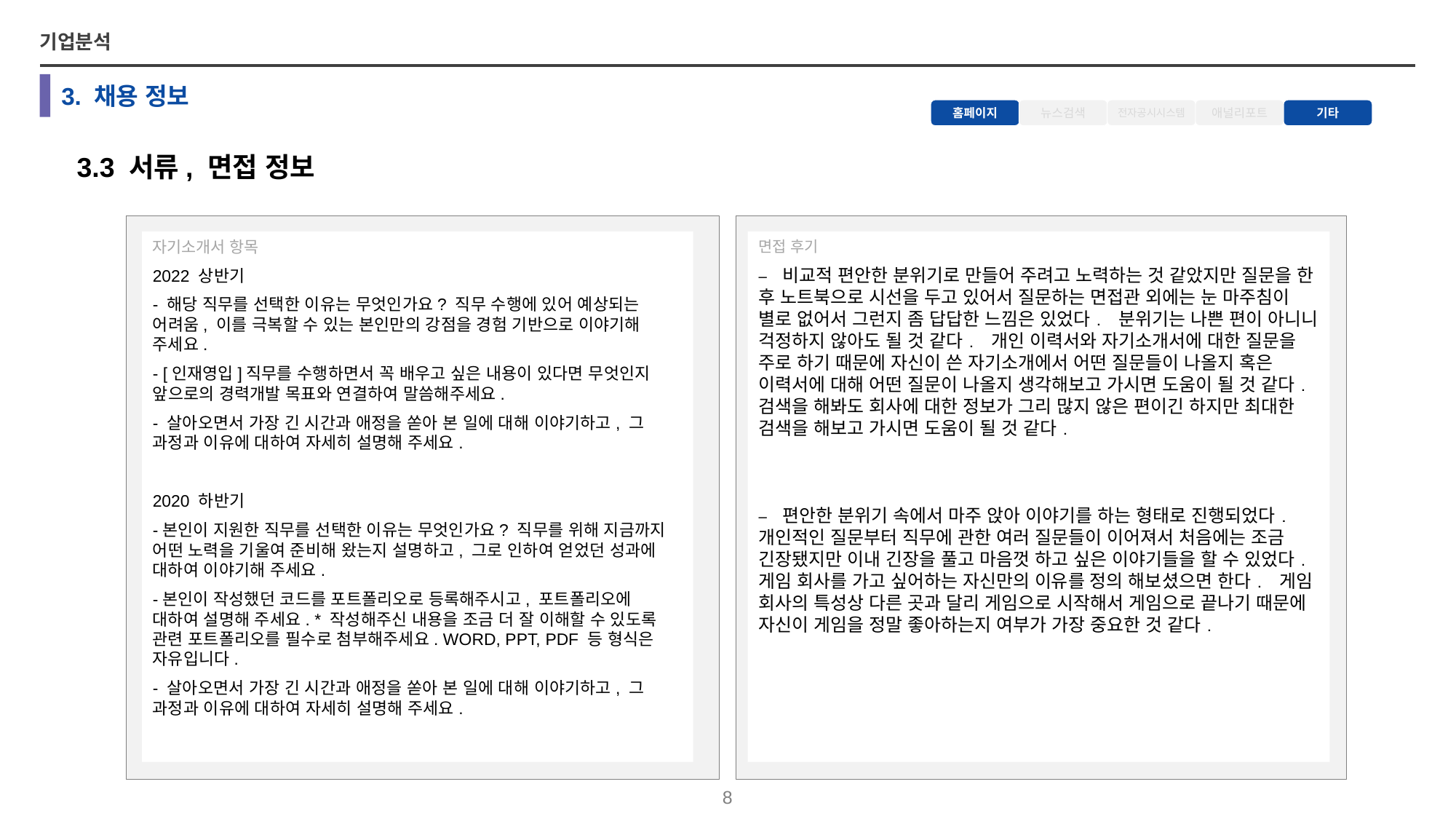

기업분석
# 3. 채용 정보
홈페이지
뉴스검색
전자공시시스템
애널리포트
기타
3.3 서류, 면접 정보

자기소개서 항목
2022 상반기
- 해당 직무를 선택한 이유는 무엇인가요? 직무 수행에 있어 예상되는 어려움, 이를 극복할 수 있는 본인만의 강점을 경험 기반으로 이야기해 주세요.
- [인재영입]직무를 수행하면서 꼭 배우고 싶은 내용이 있다면 무엇인지 앞으로의 경력개발 목표와 연결하여 말씀해주세요.
- 살아오면서 가장 긴 시간과 애정을 쏟아 본 일에 대해 이야기하고, 그 과정과 이유에 대하여 자세히 설명해 주세요.

2020 하반기
-본인이 지원한 직무를 선택한 이유는 무엇인가요? 직무를 위해 지금까지 어떤 노력을 기울여 준비해 왔는지 설명하고, 그로 인하여 얻었던 성과에 대하여 이야기해 주세요.
-본인이 작성했던 코드를 포트폴리오로 등록해주시고, 포트폴리오에 대하여 설명해 주세요. * 작성해주신 내용을 조금 더 잘 이해할 수 있도록 관련 포트폴리오를 필수로 첨부해주세요. WORD, PPT, PDF 등 형식은 자유입니다.
- 살아오면서 가장 긴 시간과 애정을 쏟아 본 일에 대해 이야기하고, 그 과정과 이유에 대하여 자세히 설명해 주세요.
면접 후기
- 비교적 편안한 분위기로 만들어 주려고 노력하는 것 같았지만 질문을 한 후 노트북으로 시선을 두고 있어서 질문하는 면접관 외에는 눈 마주침이 별로 없어서 그런지 좀 답답한 느낌은 있었다. 분위기는 나쁜 편이 아니니 걱정하지 않아도 될 것 같다. 개인 이력서와 자기소개서에 대한 질문을 주로 하기 때문에 자신이 쓴 자기소개에서 어떤 질문들이 나올지 혹은 이력서에 대해 어떤 질문이 나올지 생각해보고 가시면 도움이 될 것 같다. 검색을 해봐도 회사에 대한 정보가 그리 많지 않은 편이긴 하지만 최대한 검색을 해보고 가시면 도움이 될 것 같다.

- 편안한 분위기 속에서 마주 앉아 이야기를 하는 형태로 진행되었다. 개인적인 질문부터 직무에 관한 여러 질문들이 이어져서 처음에는 조금 긴장됐지만 이내 긴장을 풀고 마음껏 하고 싶은 이야기들을 할 수 있었다. 게임 회사를 가고 싶어하는 자신만의 이유를 정의 해보셨으면 한다. 게임 회사의 특성상 다른 곳과 달리 게임으로 시작해서 게임으로 끝나기 때문에 자신이 게임을 정말 좋아하는지 여부가 가장 중요한 것 같다.